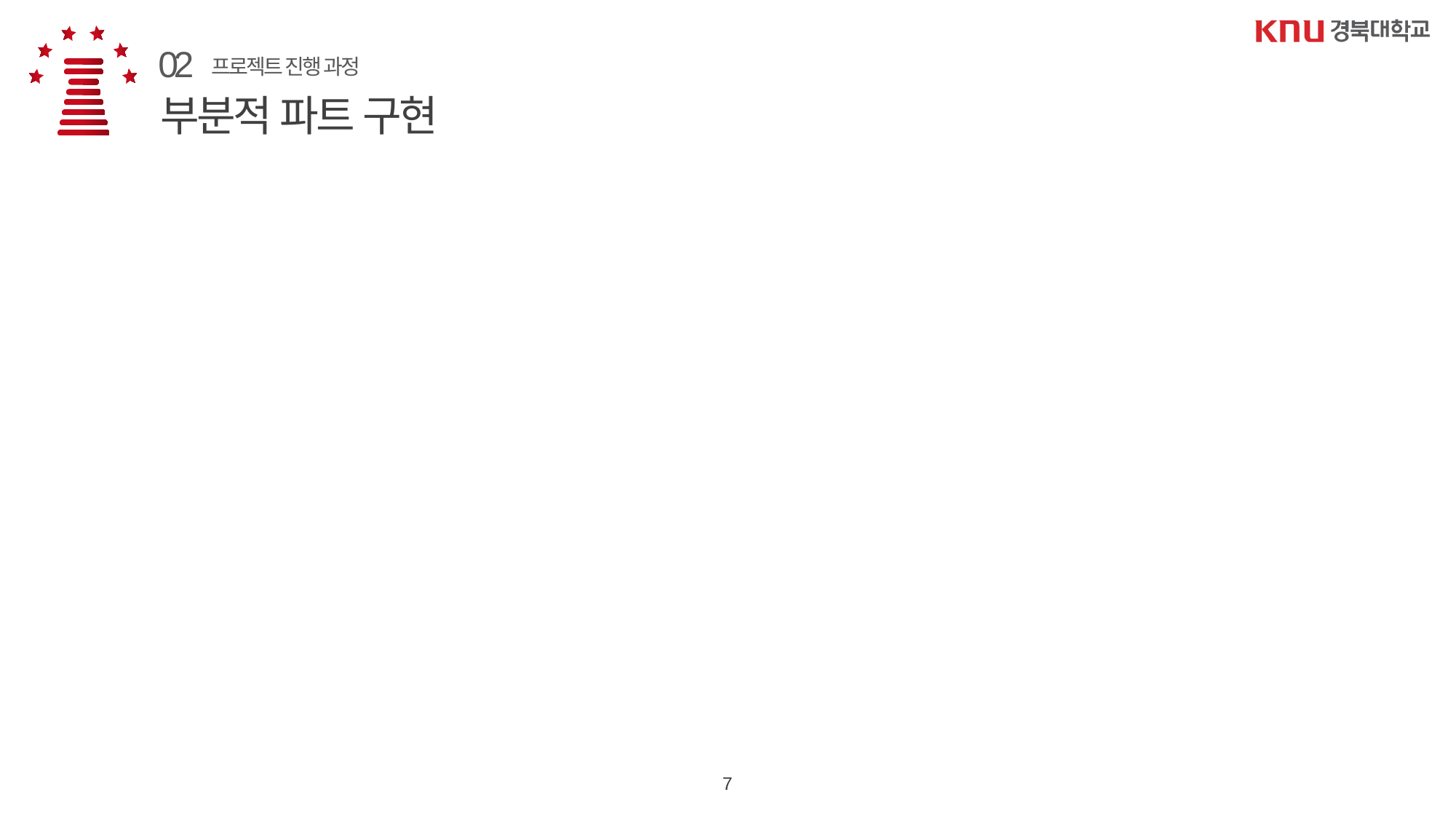

02
프로젝트 진행 과정
부분적 파트 구현
단에 어울리는 소제목을 적어주세요
7